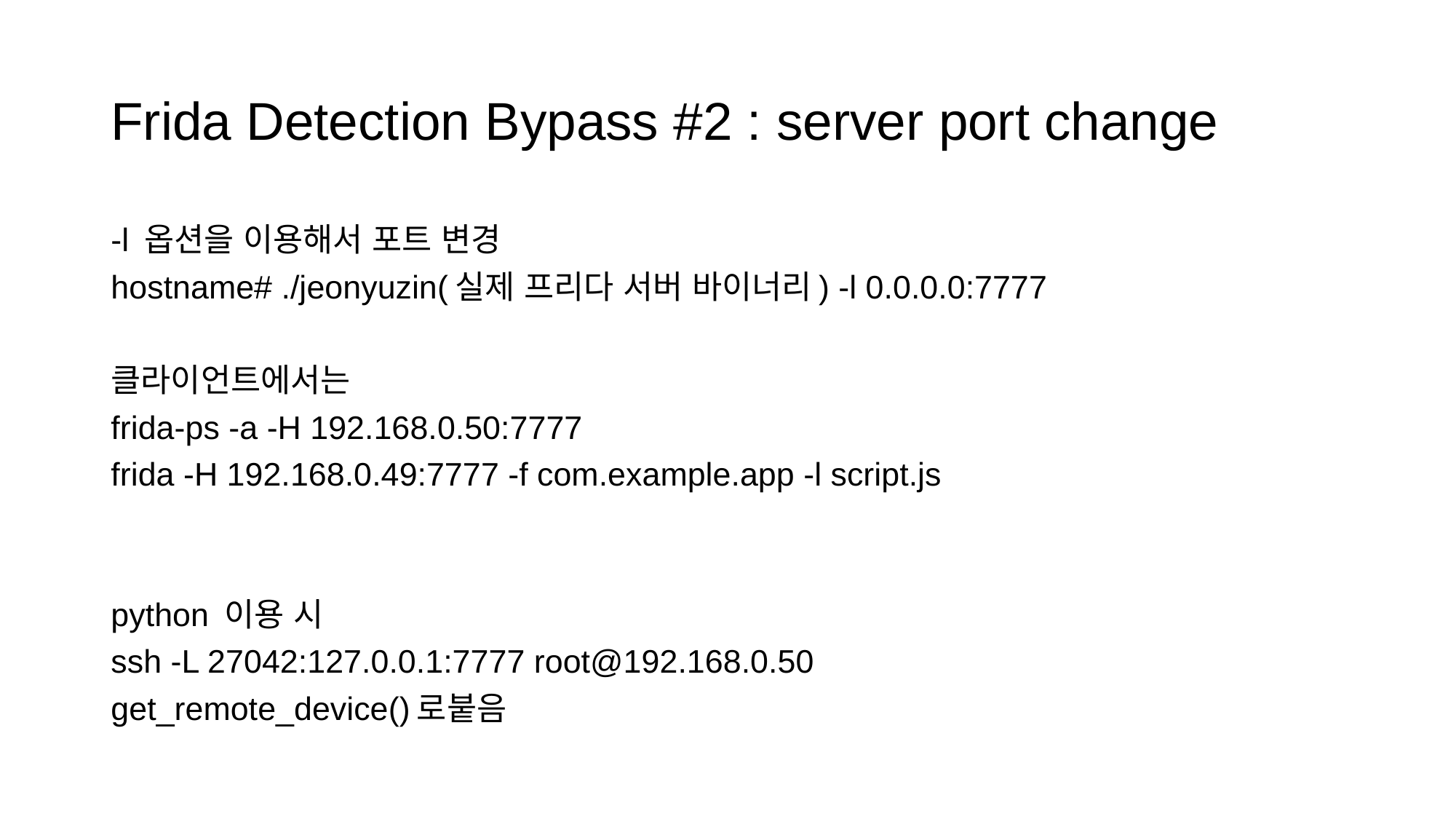

# Frida Detection Bypass #2 : server port change
-l 옵션을 이용해서 포트 변경
hostname# ./jeonyuzin(실제 프리다 서버 바이너리) -l 0.0.0.0:7777

클라이언트에서는
frida-ps -a -H 192.168.0.50:7777
frida -H 192.168.0.49:7777 -f com.example.app -l script.js

python 이용 시
ssh -L 27042:127.0.0.1:7777 root@192.168.0.50
get_remote_device()로붙음